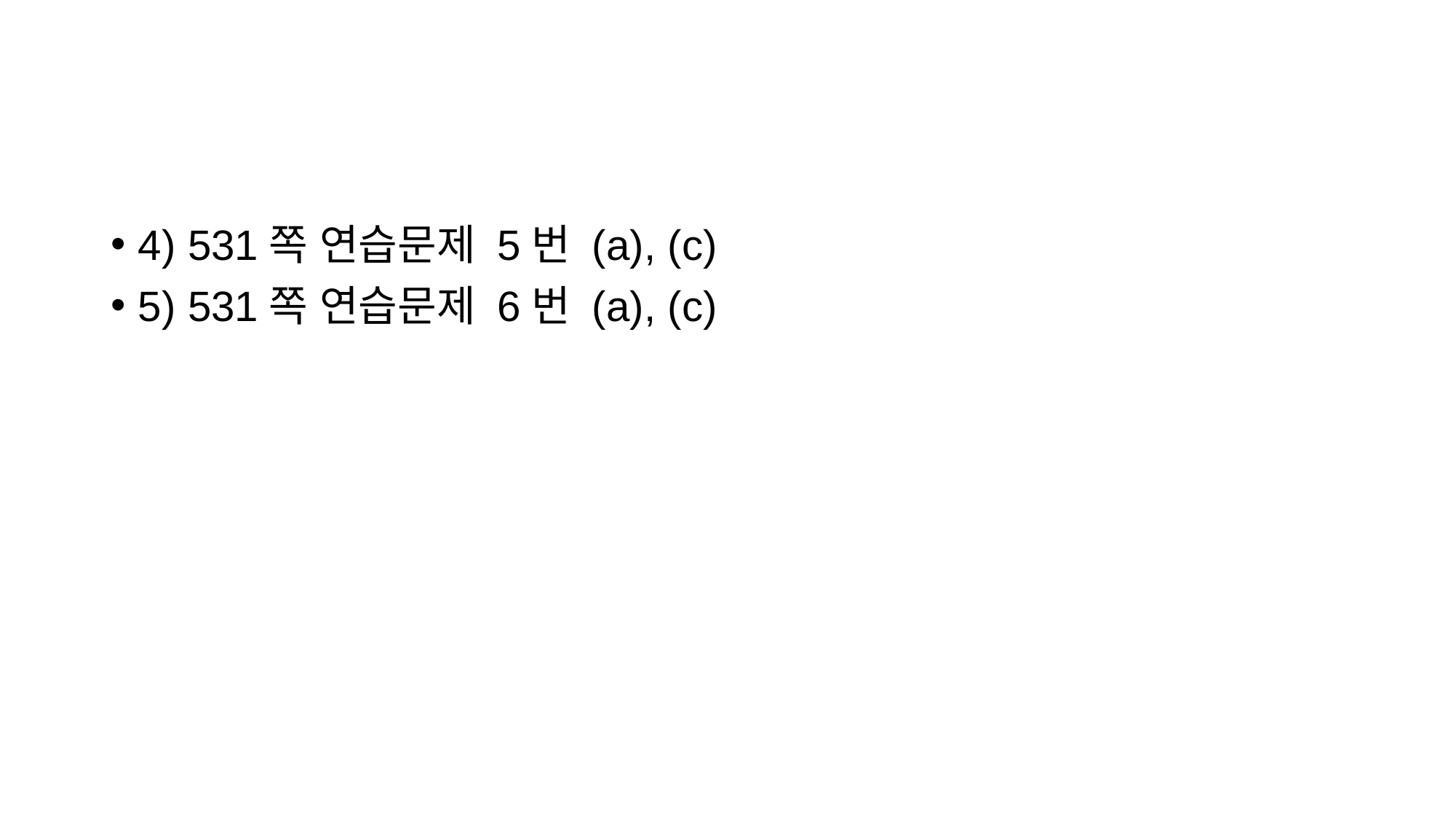

4) 531쪽 연습문제 5번 (a), (c)
5) 531쪽 연습문제 6번 (a), (c)